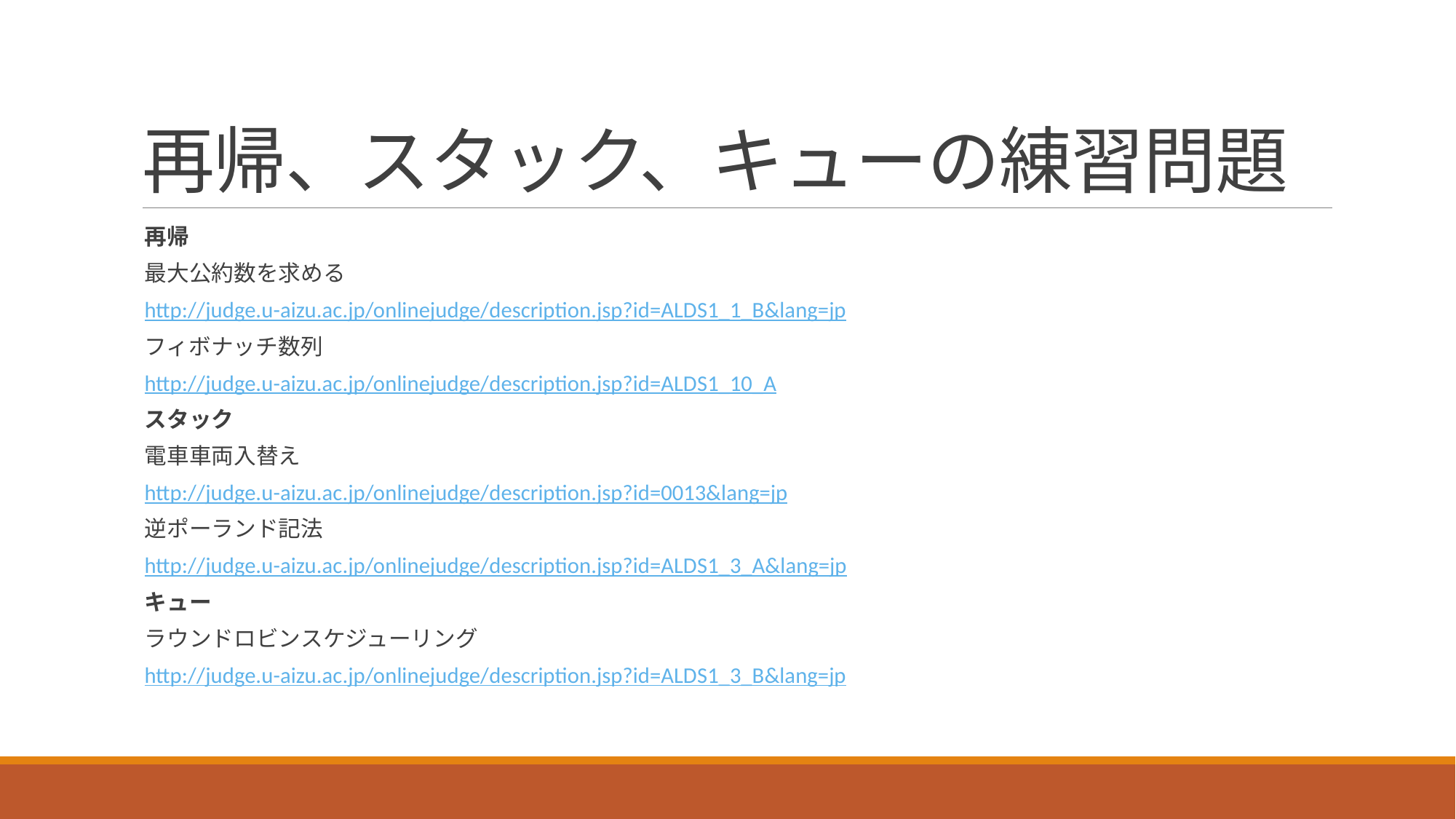

# 再帰、スタック、キューの練習問題
再帰
最大公約数を求める
http://judge.u-aizu.ac.jp/onlinejudge/description.jsp?id=ALDS1_1_B&lang=jp
フィボナッチ数列
http://judge.u-aizu.ac.jp/onlinejudge/description.jsp?id=ALDS1_10_A
スタック
電車車両入替え
http://judge.u-aizu.ac.jp/onlinejudge/description.jsp?id=0013&lang=jp
逆ポーランド記法
http://judge.u-aizu.ac.jp/onlinejudge/description.jsp?id=ALDS1_3_A&lang=jp
キュー
ラウンドロビンスケジューリング
http://judge.u-aizu.ac.jp/onlinejudge/description.jsp?id=ALDS1_3_B&lang=jp